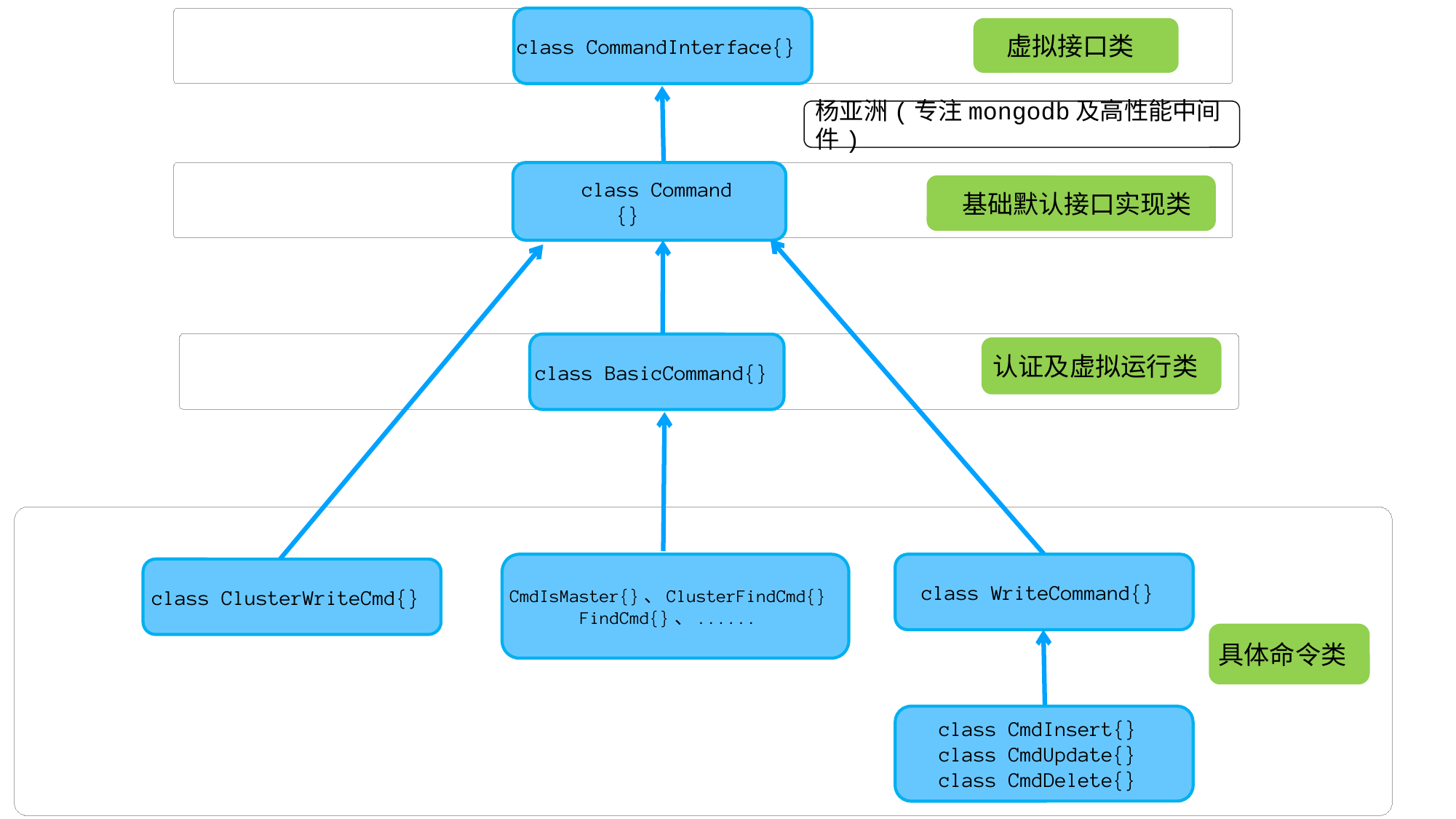

class CommandInterface{}

   虚拟接口类

杨亚洲(专注mongodb及高性能中间件)

     class Command {}

   基础默认接口实现类

class BasicCommand{}

认证及虚拟运行类

CmdIsMaster{}、ClusterFindCmd{}
FindCmd{}、......

class WriteCommand{}

class ClusterWriteCmd{}

具体命令类

class CmdInsert{}
class CmdUpdate{}
class CmdDelete{}